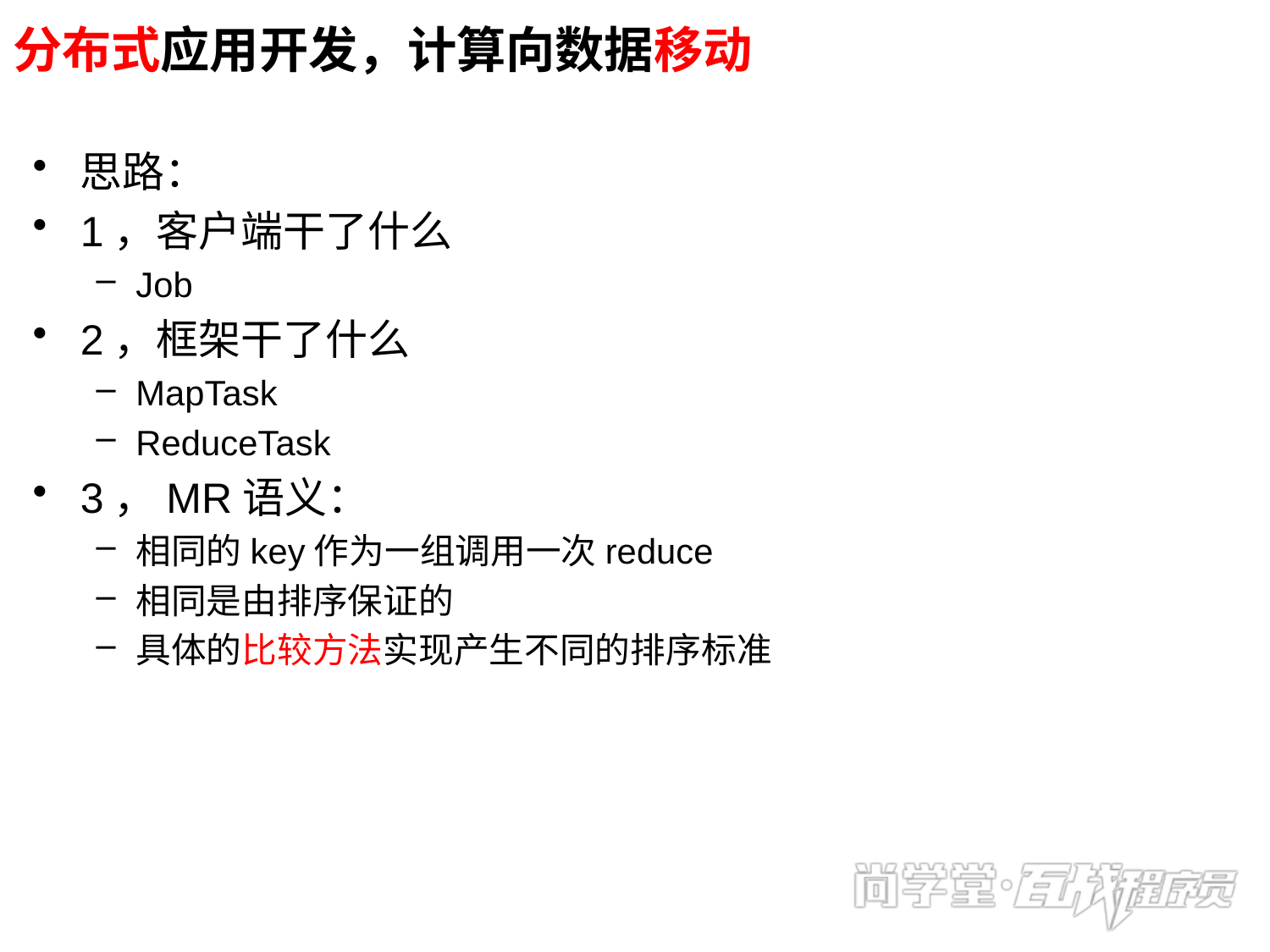

# 分布式应用开发，计算向数据移动
思路：
1，客户端干了什么
Job
2，框架干了什么
MapTask
ReduceTask
3，MR语义：
相同的key作为一组调用一次reduce
相同是由排序保证的
具体的比较方法实现产生不同的排序标准